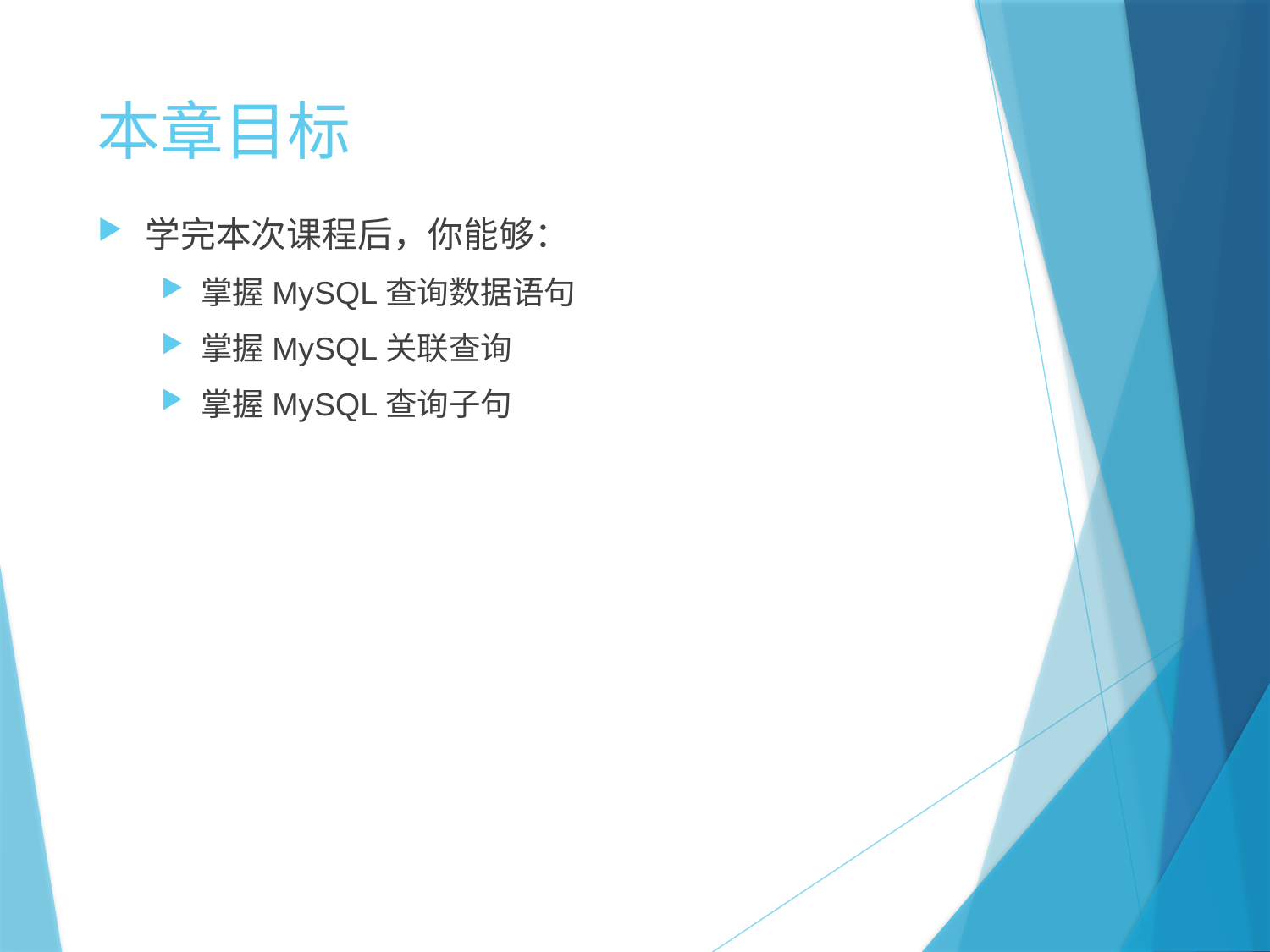

# 本章目标
学完本次课程后，你能够：
掌握MySQL查询数据语句
掌握MySQL关联查询
掌握MySQL查询子句